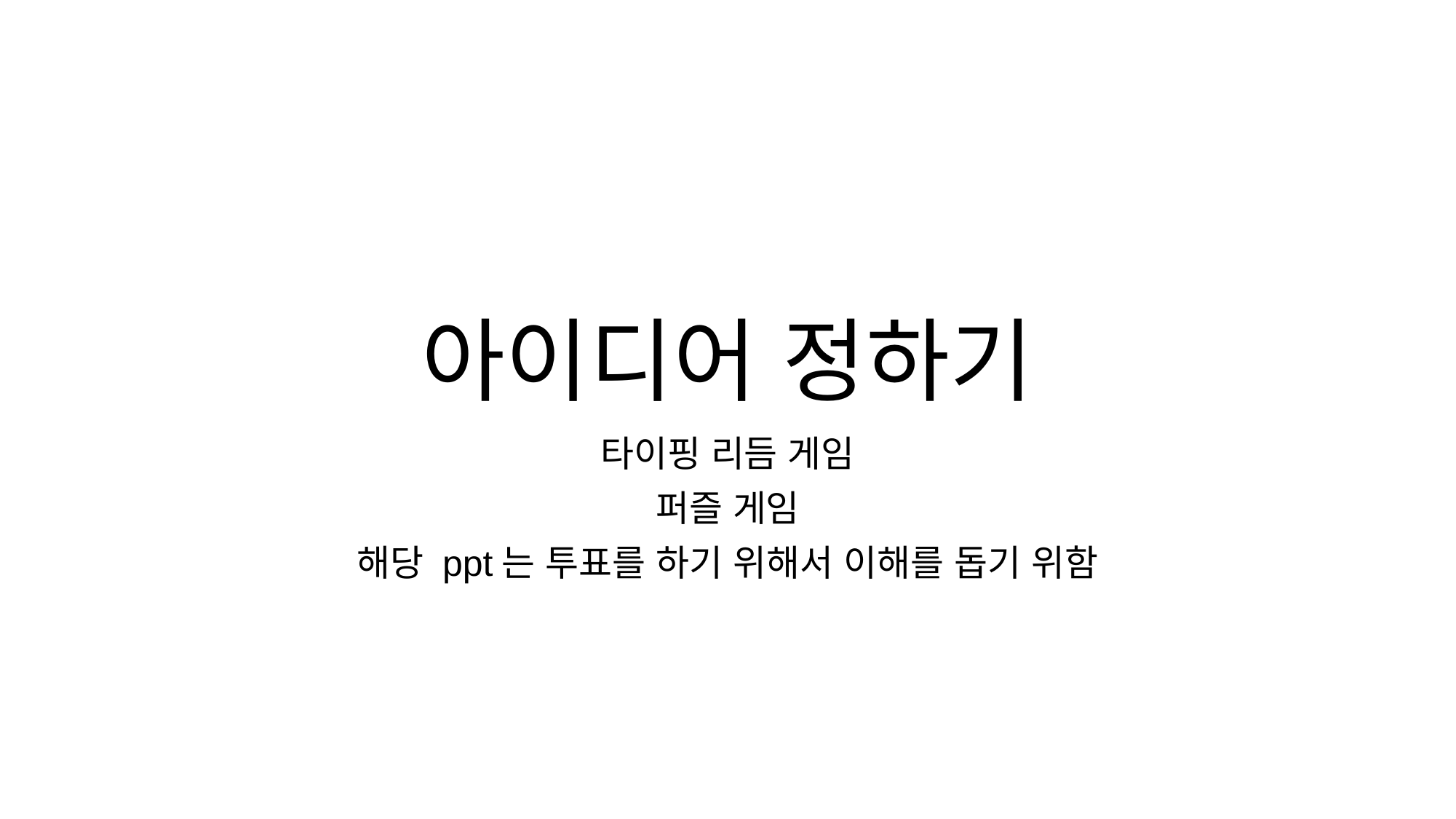

# 아이디어 정하기
타이핑 리듬 게임
퍼즐 게임
해당 ppt는 투표를 하기 위해서 이해를 돕기 위함